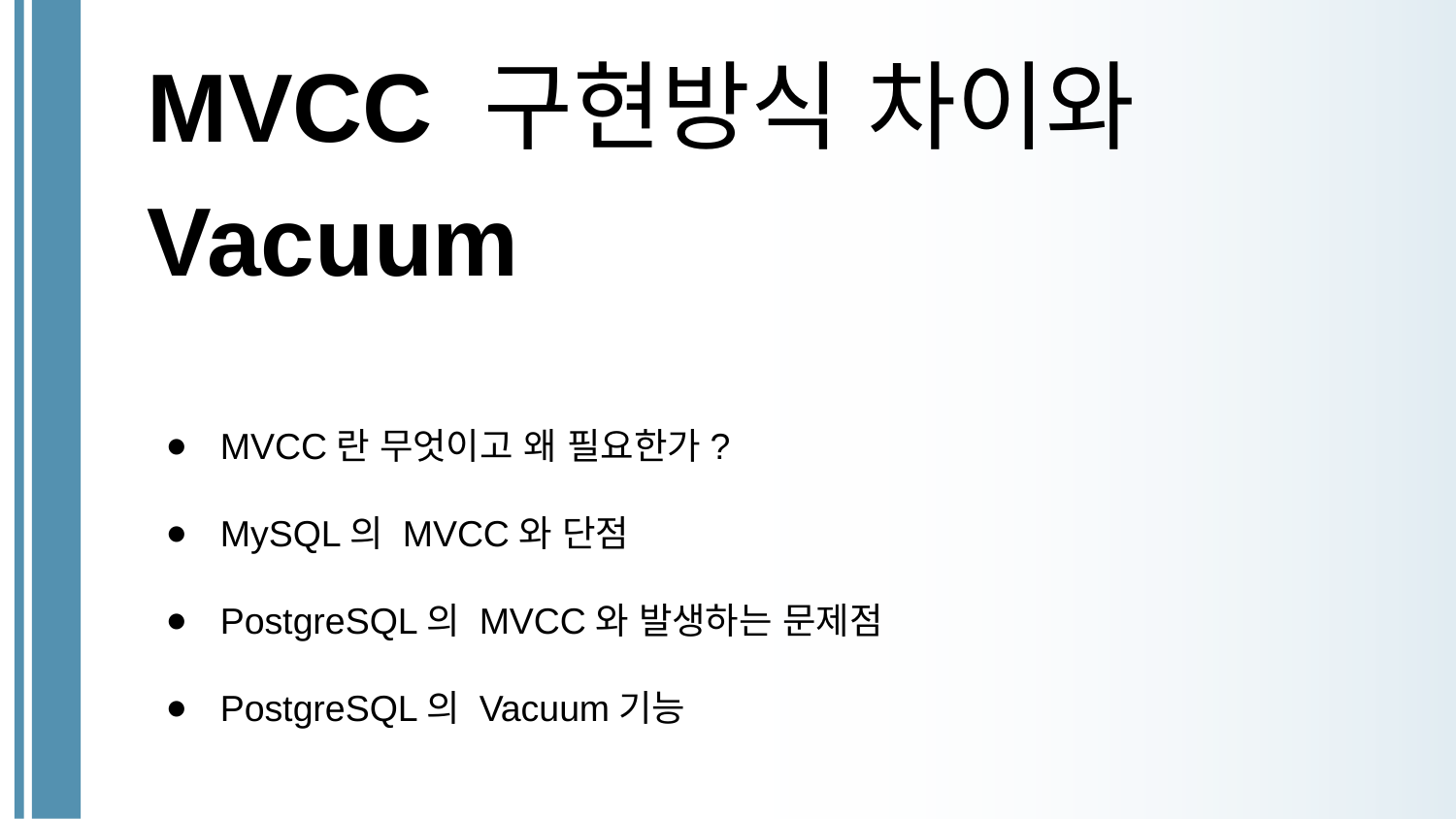

# MVCC 구현방식 차이와
Vacuum
MVCC란 무엇이고 왜 필요한가?
MySQL의 MVCC와 단점
PostgreSQL의 MVCC와 발생하는 문제점
PostgreSQL의 Vacuum기능